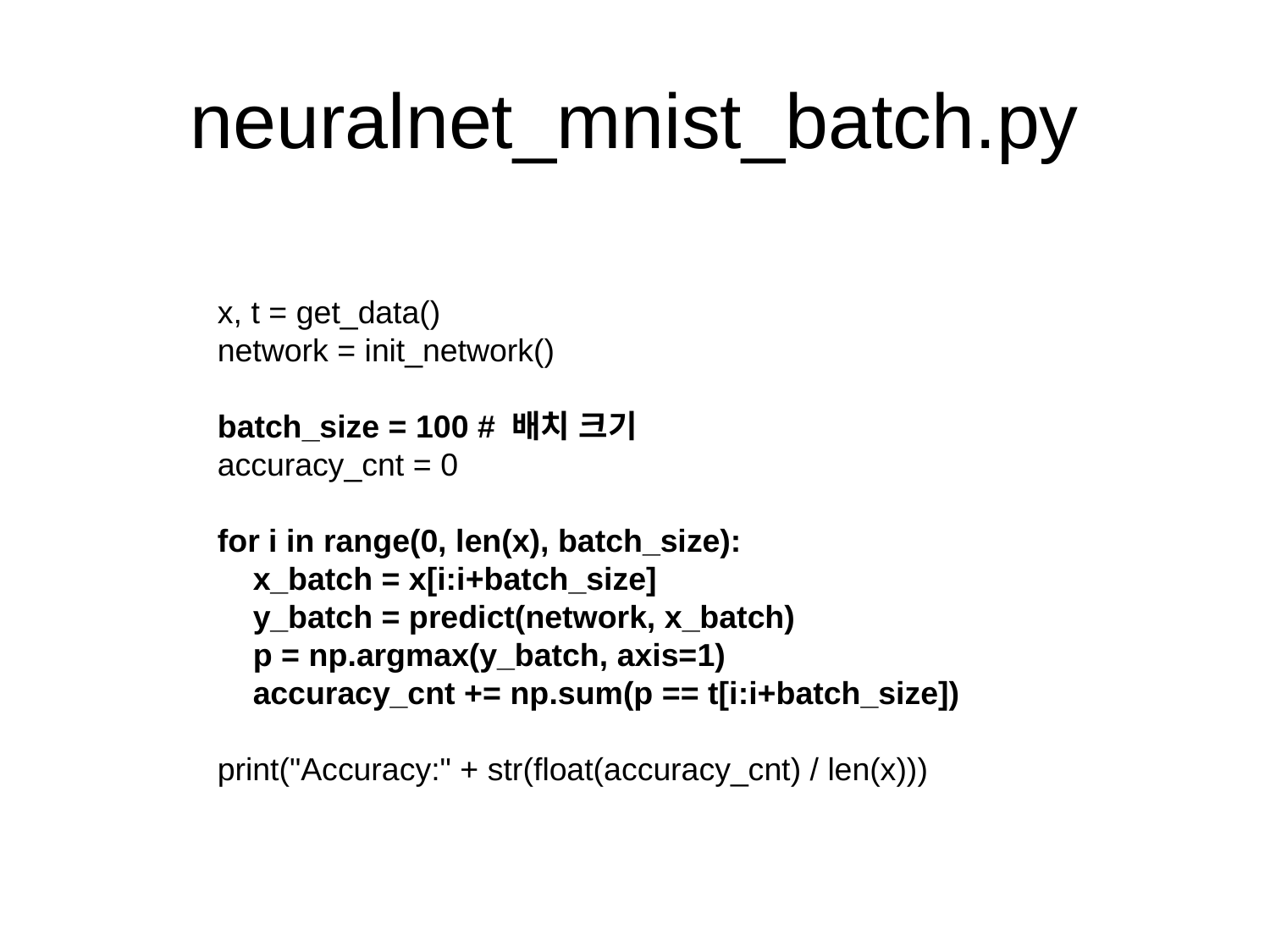

# neuralnet_mnist_batch.py
x, t = get_data()
network = init_network()

batch_size = 100 # 배치 크기
accuracy_cnt = 0

for i in range(0, len(x), batch_size):
    x_batch = x[i:i+batch_size]
    y_batch = predict(network, x_batch)
    p = np.argmax(y_batch, axis=1)
    accuracy_cnt += np.sum(p == t[i:i+batch_size])

print("Accuracy:" + str(float(accuracy_cnt) / len(x)))